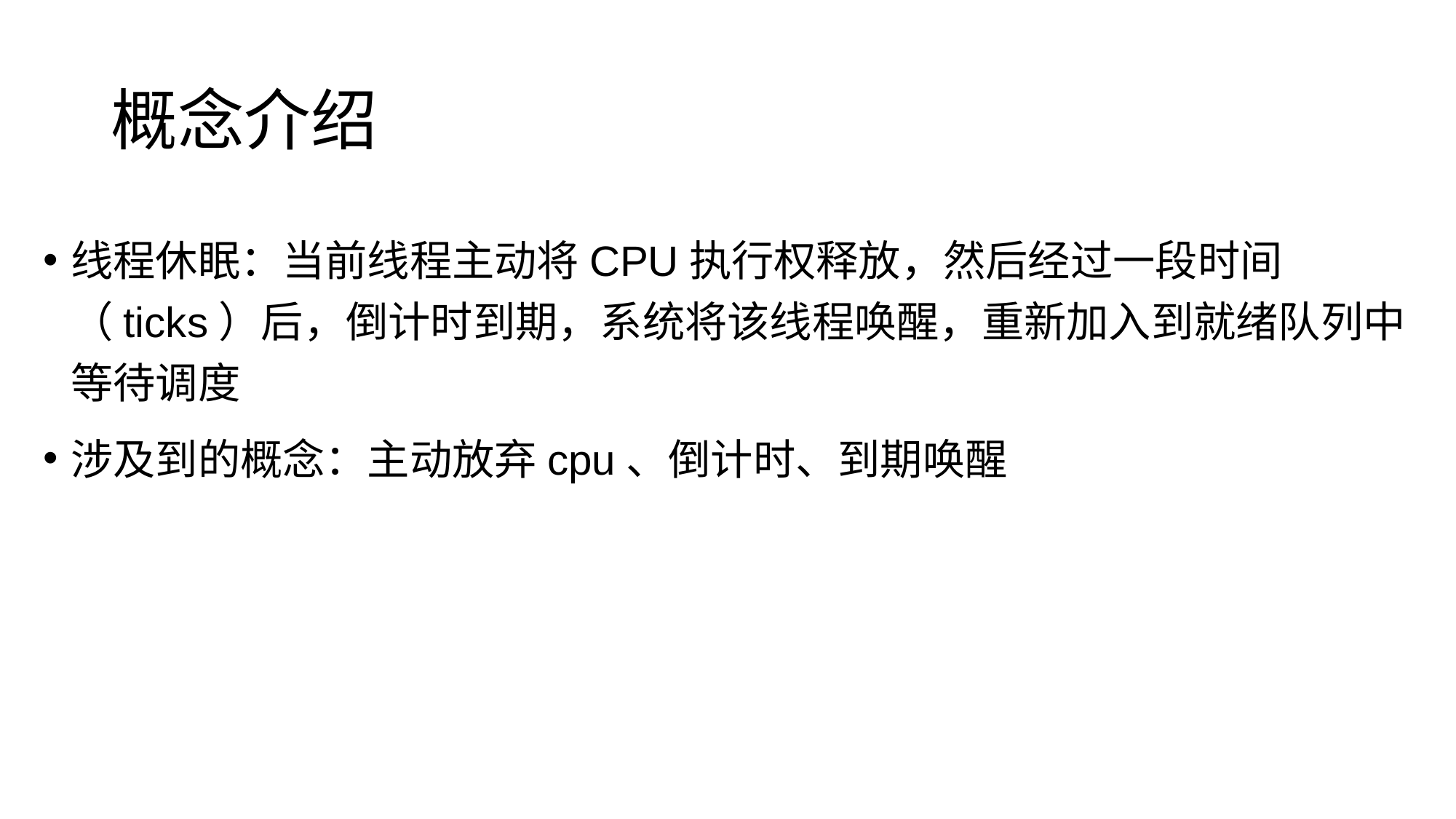

# 概念介绍
线程休眠：当前线程主动将CPU执行权释放，然后经过一段时间（ticks）后，倒计时到期，系统将该线程唤醒，重新加入到就绪队列中等待调度
涉及到的概念：主动放弃cpu、倒计时、到期唤醒